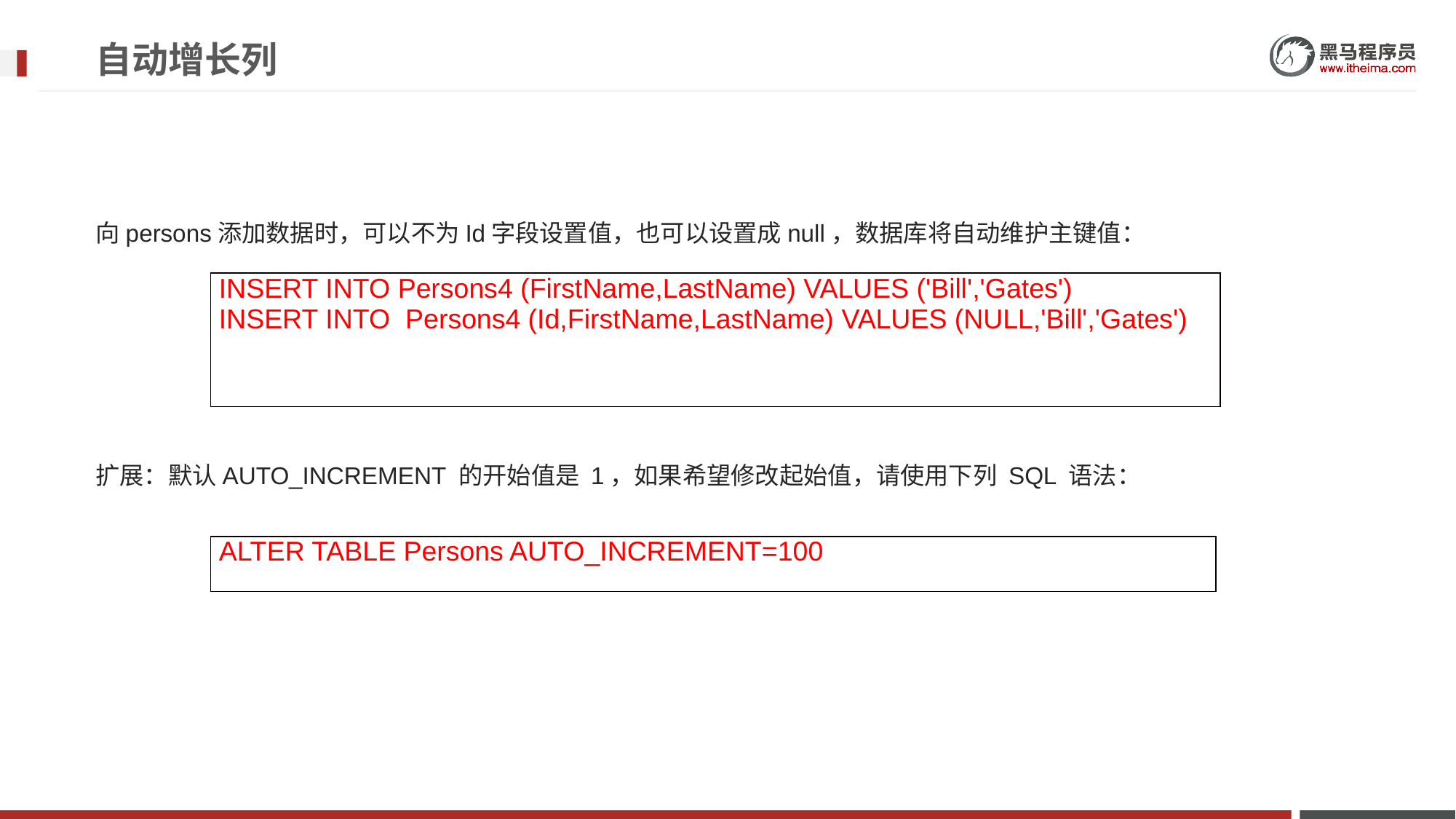

# 自动增长列
向persons添加数据时，可以不为Id字段设置值，也可以设置成null，数据库将自动维护主键值：

扩展：默认AUTO_INCREMENT 的开始值是 1，如果希望修改起始值，请使用下列 SQL 语法：
| INSERT INTO Persons4 (FirstName,LastName) VALUES ('Bill','Gates') INSERT INTO Persons4 (Id,FirstName,LastName) VALUES (NULL,'Bill','Gates') |
| --- |
| ALTER TABLE Persons AUTO\_INCREMENT=100 |
| --- |